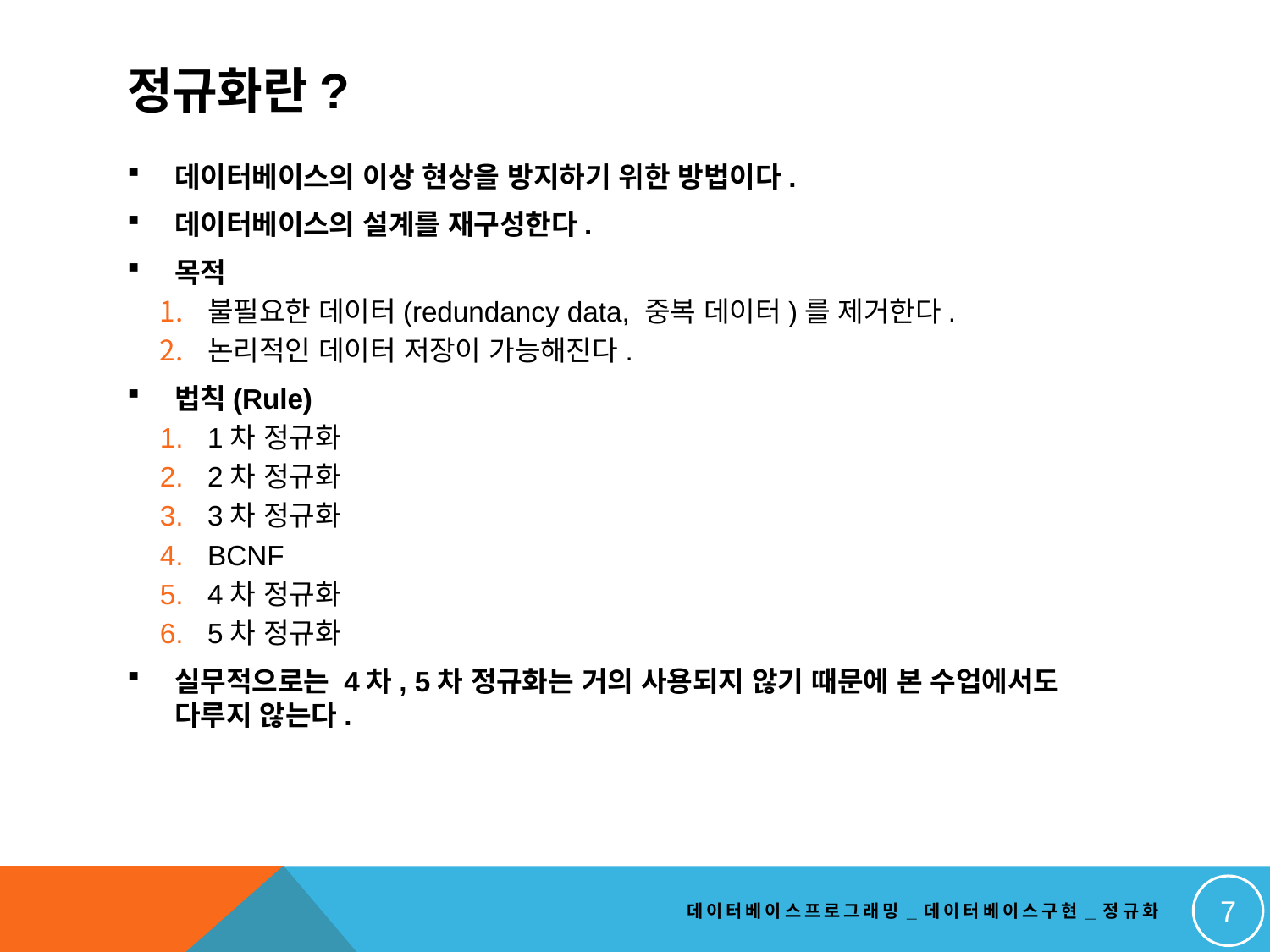

# 정규화란?
데이터베이스의 이상 현상을 방지하기 위한 방법이다.
데이터베이스의 설계를 재구성한다.
목적
불필요한 데이터(redundancy data, 중복 데이터)를 제거한다.
논리적인 데이터 저장이 가능해진다.
법칙(Rule)
1차 정규화
2차 정규화
3차 정규화
BCNF
4차 정규화
5차 정규화
실무적으로는 4차, 5차 정규화는 거의 사용되지 않기 때문에 본 수업에서도
다루지 않는다.
7
데이터베이스프로그래밍_데이터베이스구현_정규화